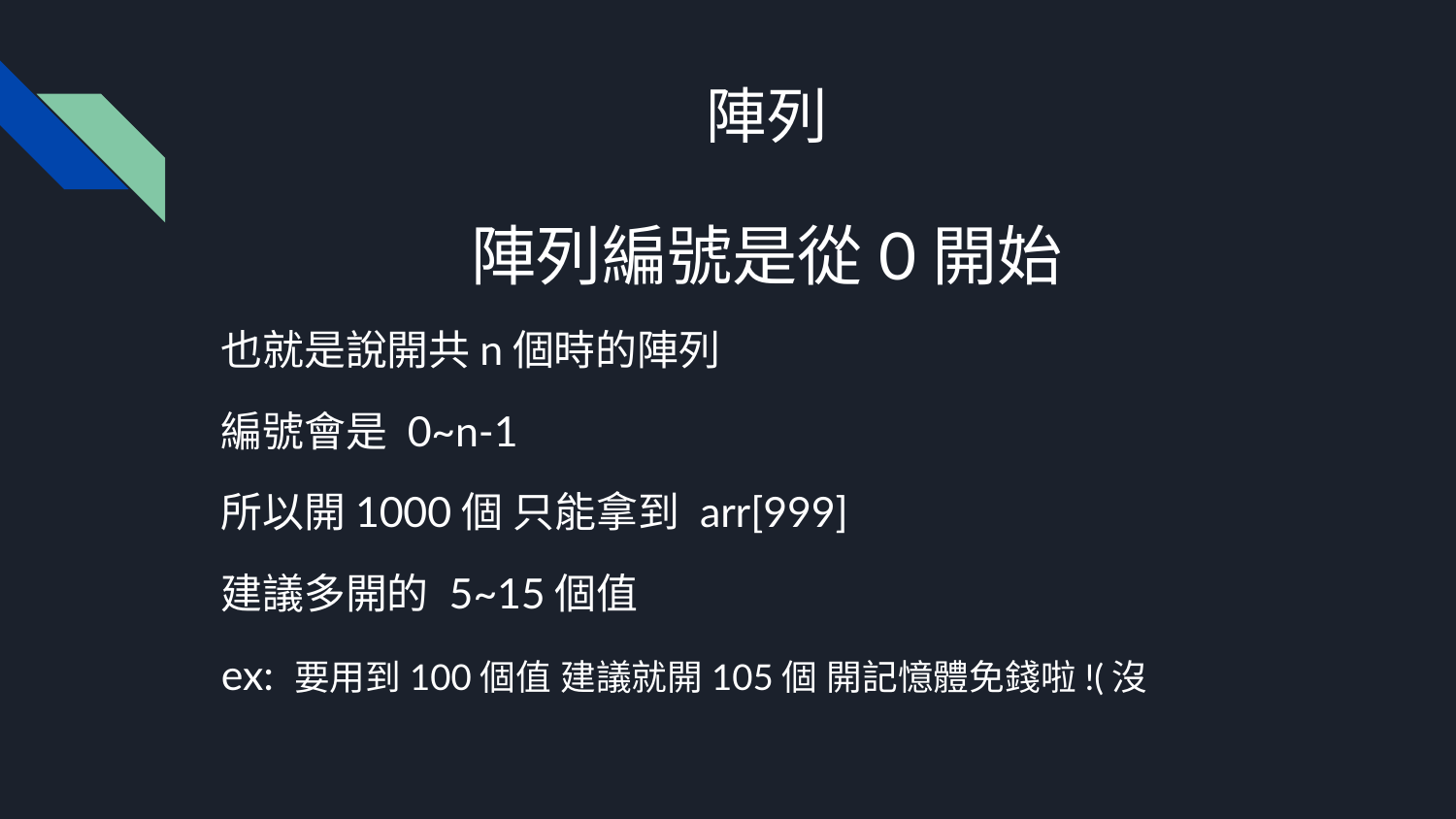

# 陣列
陣列編號是從0開始
也就是說開共n個時的陣列
編號會是 0~n-1
所以開1000個 只能拿到 arr[999]
建議多開的 5~15個值
ex: 要用到100個值 建議就開105個 開記憶體免錢啦!(沒